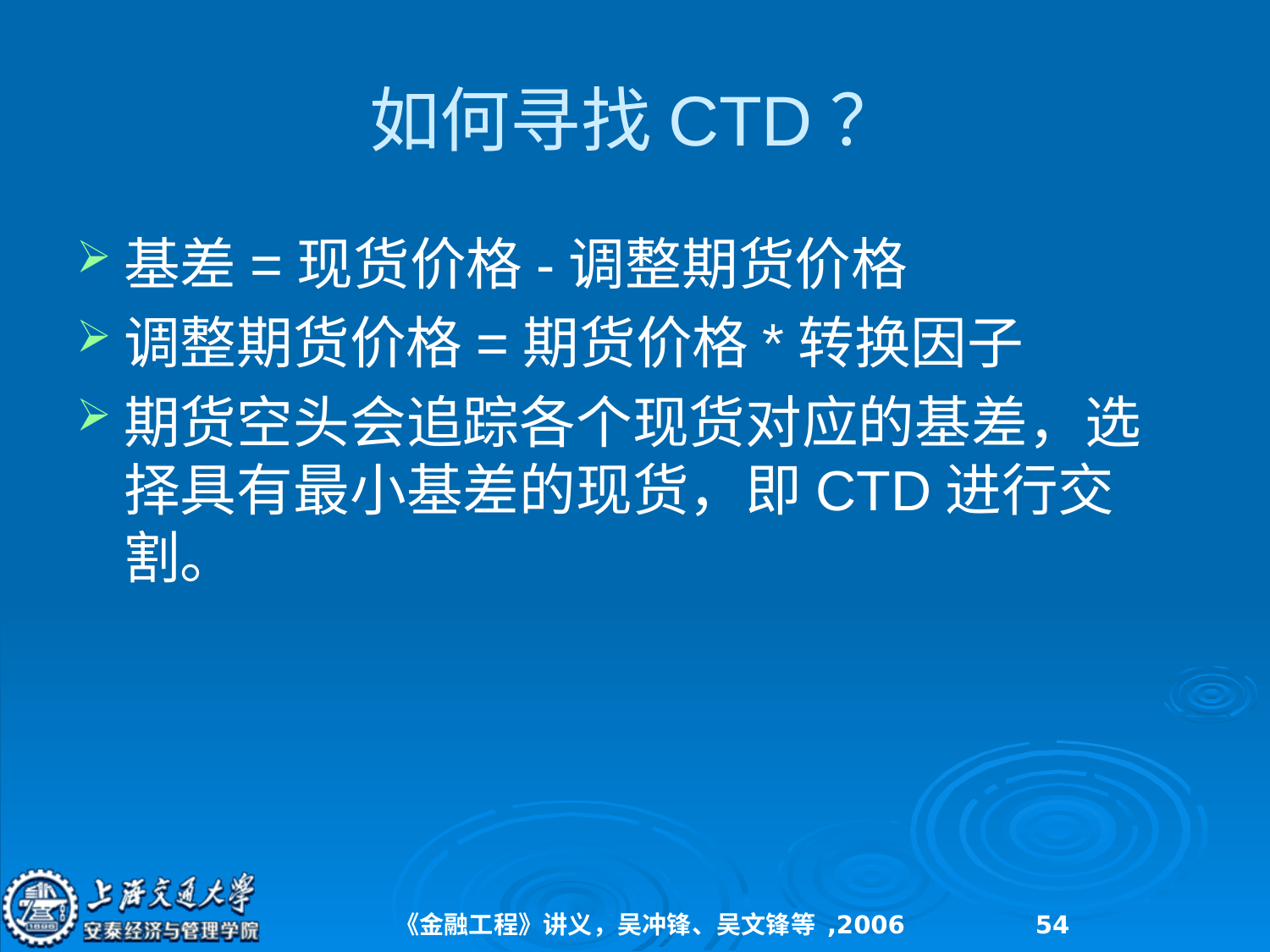

# 如何寻找CTD？
基差=现货价格-调整期货价格
调整期货价格=期货价格*转换因子
期货空头会追踪各个现货对应的基差，选择具有最小基差的现货，即CTD进行交割。